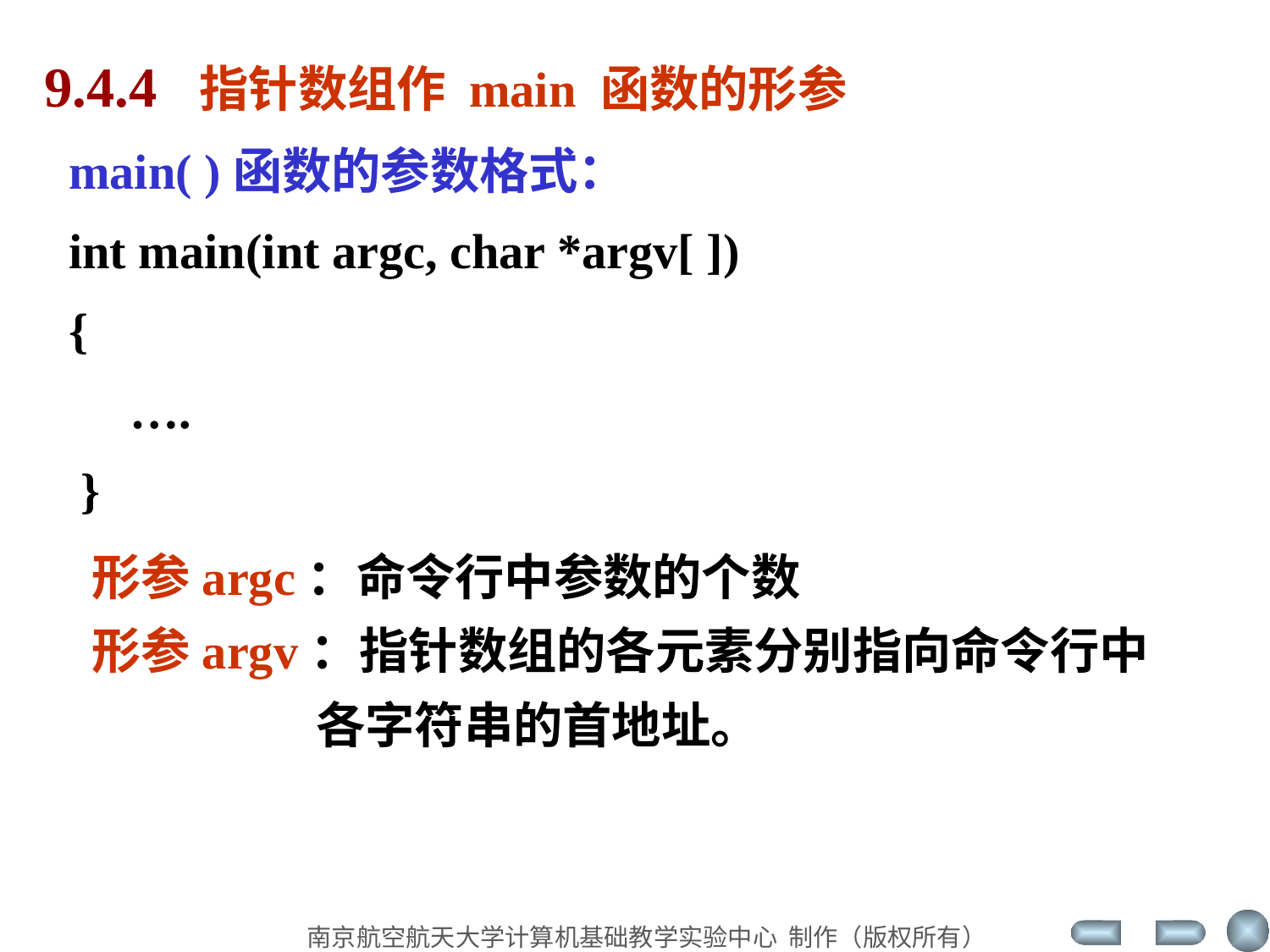

9.4.4  指针数组作 main 函数的形参
  main( )函数的参数格式：
  int main(int argc, char *argv[ ])
  {
       ….
   }

  形参argc：命令行中参数的个数
  形参argv：指针数组的各元素分别指向命令行中
                      各字符串的首地址。